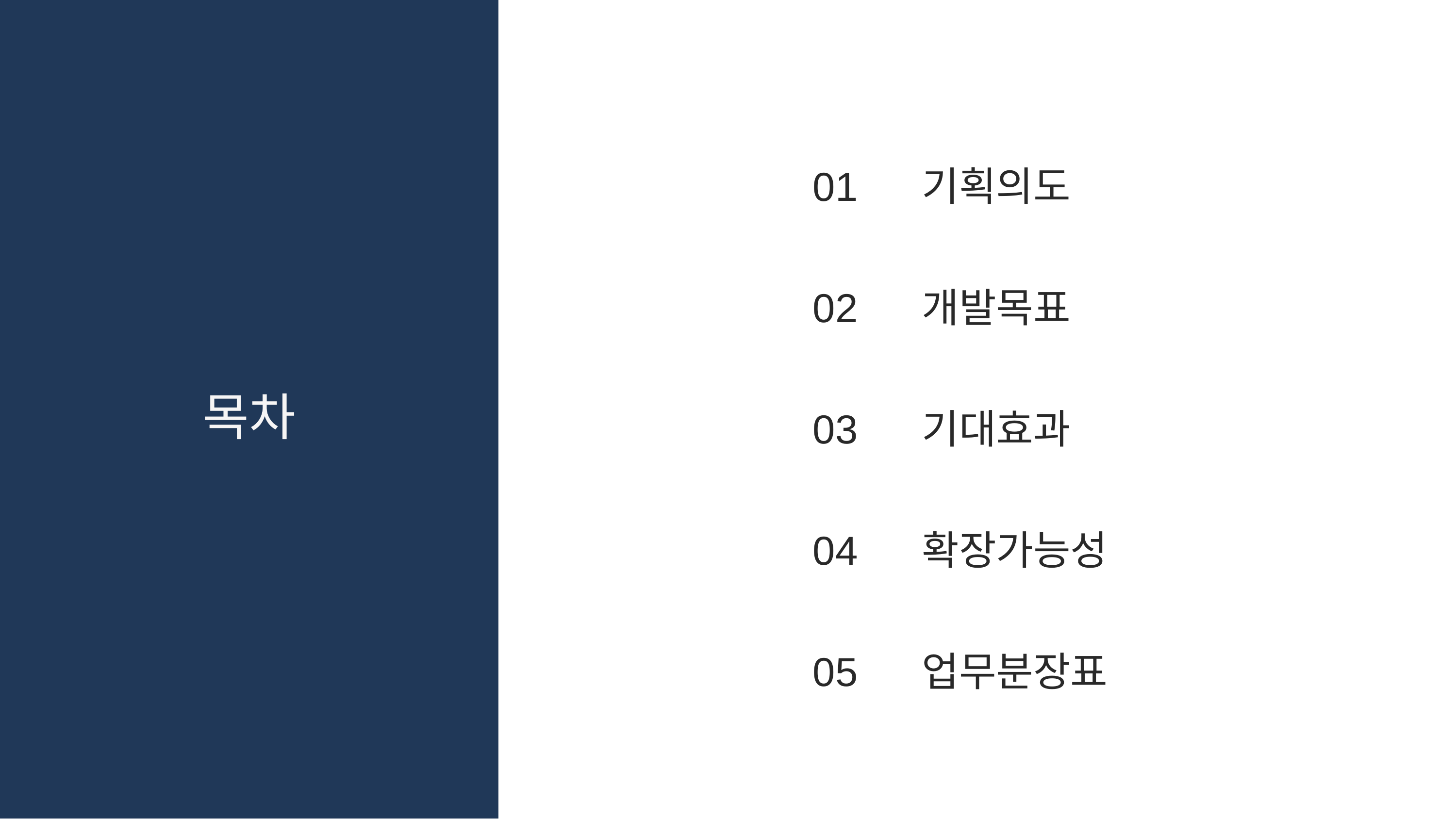

01
02
03
04
05
기획의도
개발목표
기대효과
확장가능성
업무분장표
목차